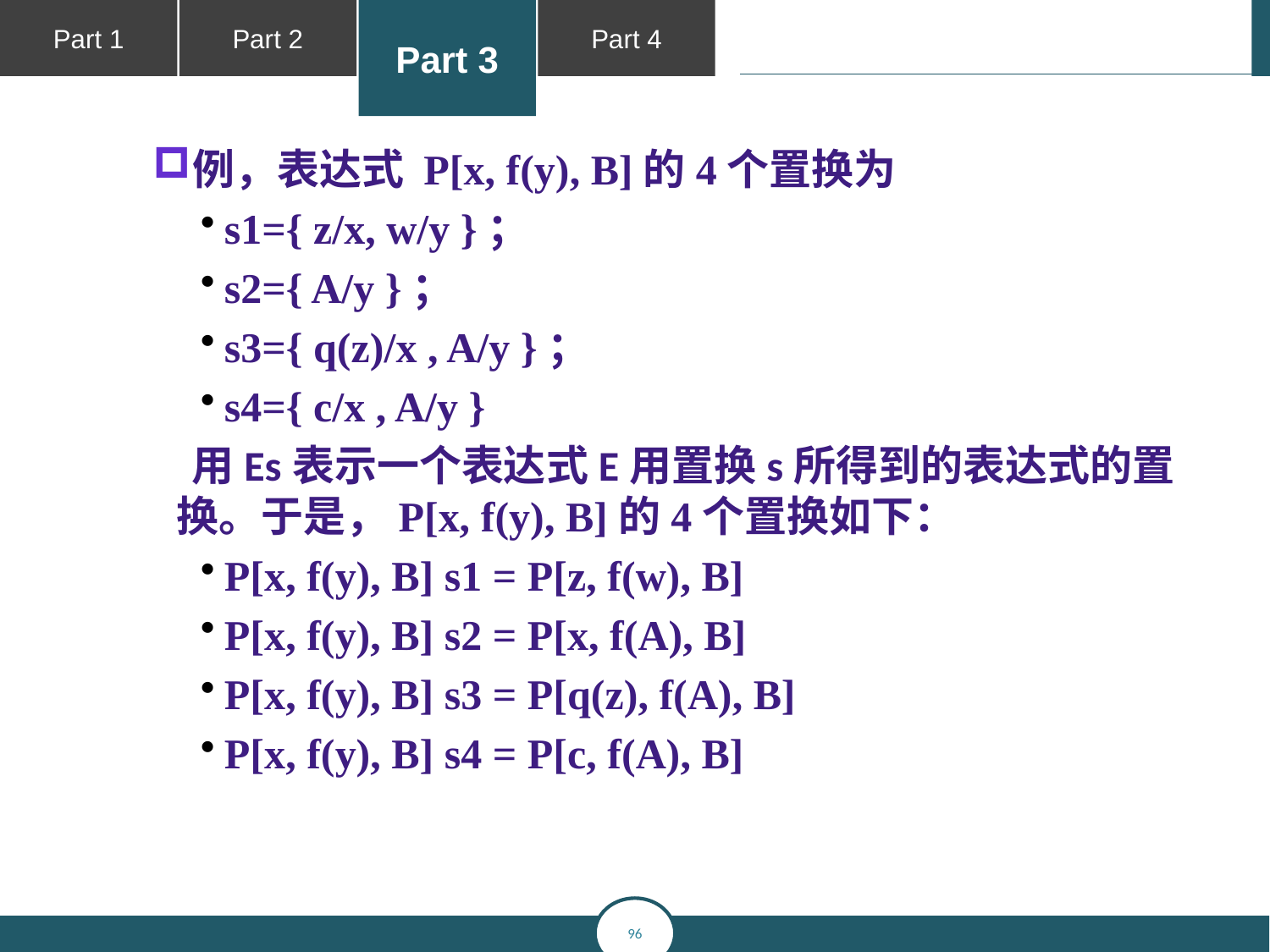

例，表达式 P[x, f(y), B]的4个置换为
s1={ z/x, w/y }；
s2={ A/y }；
s3={ q(z)/x , A/y }；
s4={ c/x , A/y }
   用Es表示一个表达式E用置换s所得到的表达式的置换。于是，P[x, f(y), B]的4个置换如下：
P[x, f(y), B] s1 = P[z, f(w), B]
P[x, f(y), B] s2 = P[x, f(A), B]
P[x, f(y), B] s3 = P[q(z), f(A), B]
P[x, f(y), B] s4 = P[c, f(A), B]